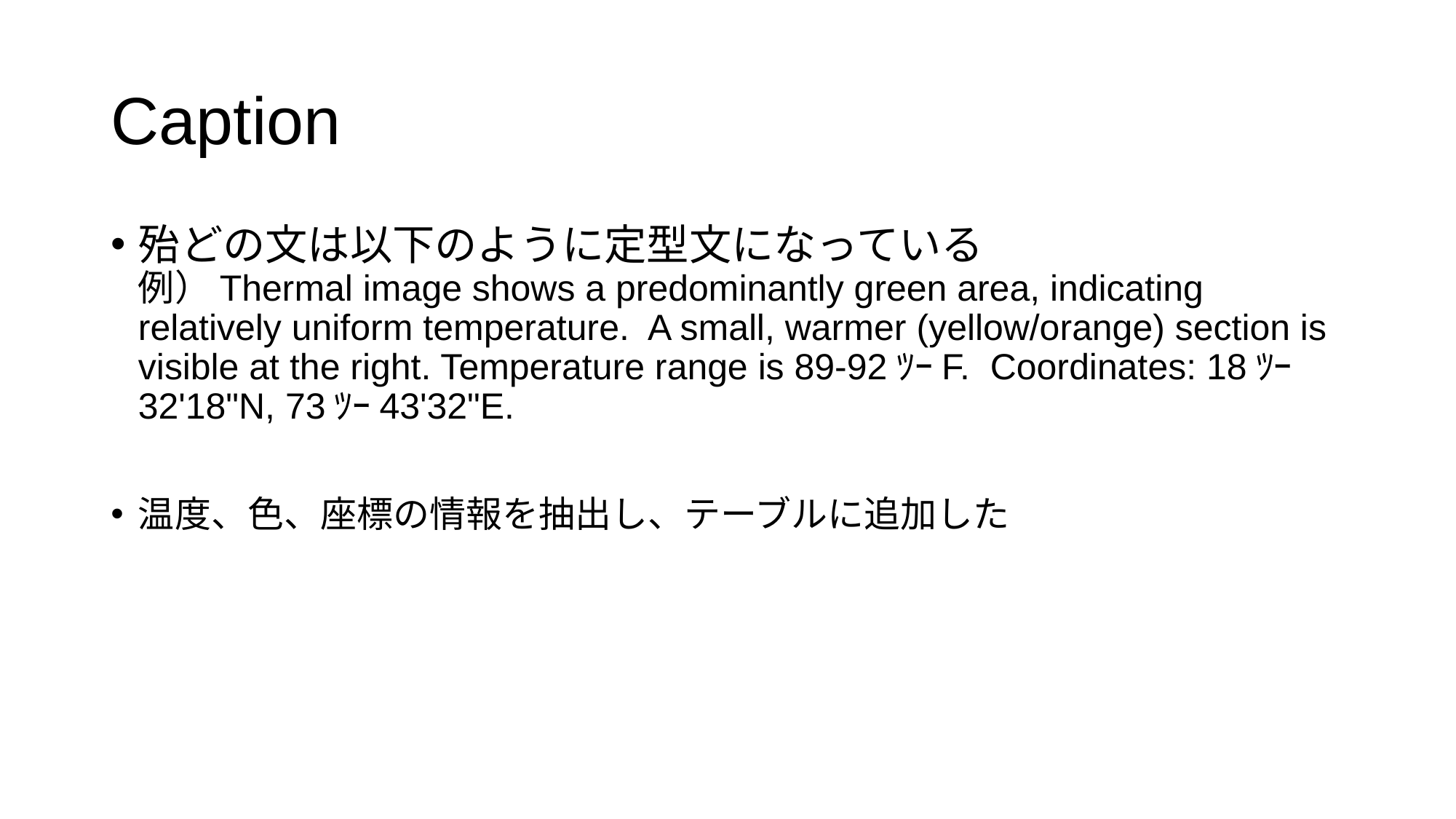

# Caption
殆どの文は以下のように定型文になっている
例）Thermal image shows a predominantly green area, indicating relatively uniform temperature.  A small, warmer (yellow/orange) section is visible at the right. Temperature range is 89-92ﾂｰF.  Coordinates: 18ﾂｰ32'18"N, 73ﾂｰ43'32"E.

温度、色、座標の情報を抽出し、テーブルに追加した